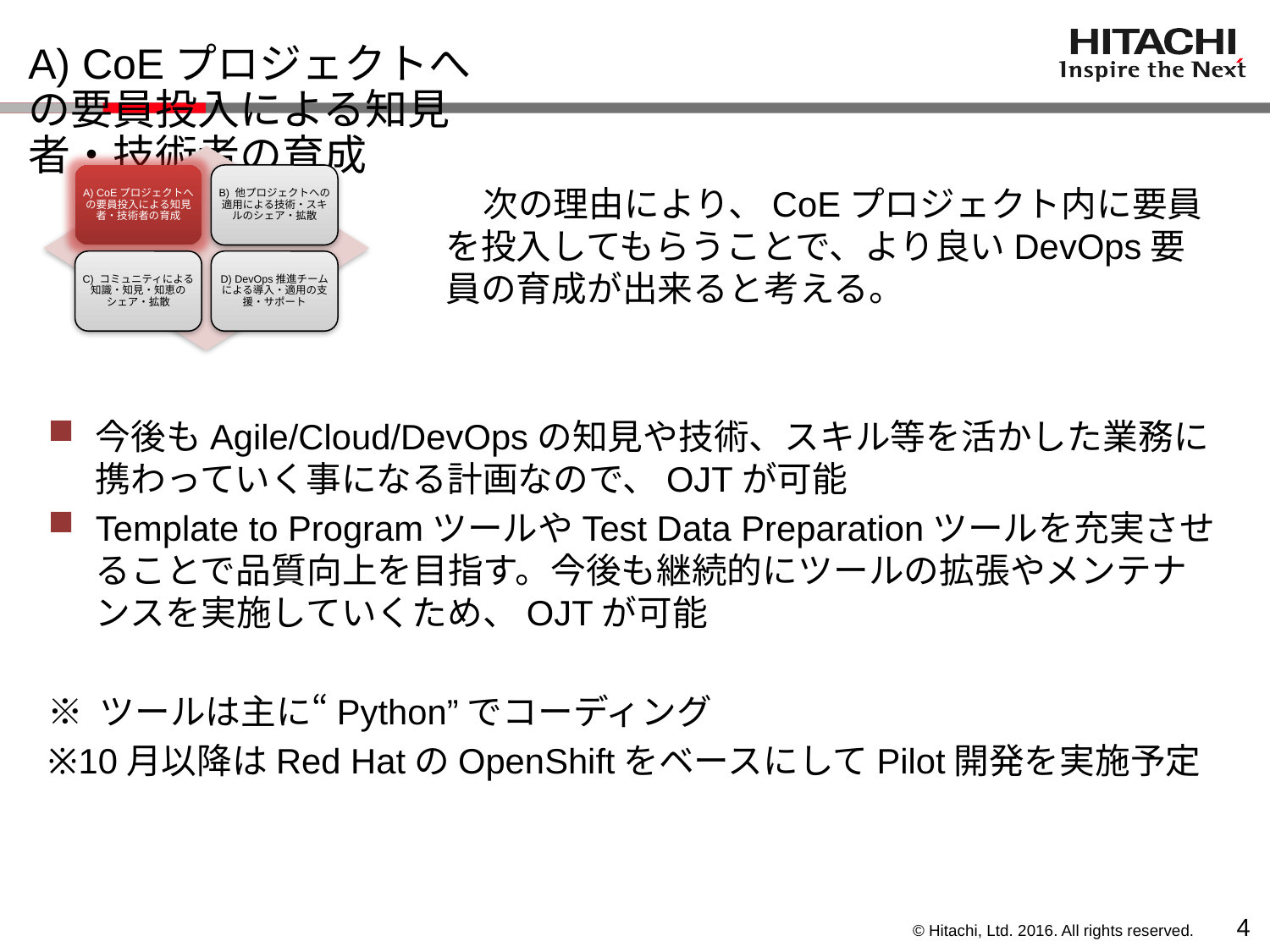

# A) CoEプロジェクトへの要員投入による知見者・技術者の育成
A) CoEプロジェクトへの要員投入による知見者・技術者の育成
B) 他プロジェクトへの適用による技術・スキルのシェア・拡散
C) コミュニティによる知識・知見・知恵のシェア・拡散
D) DevOps推進チームによる導入・適用の支援・サポート
次の理由により、CoEプロジェクト内に要員を投入してもらうことで、より良いDevOps要員の育成が出来ると考える。

今後もAgile/Cloud/DevOpsの知見や技術、スキル等を活かした業務に携わっていく事になる計画なので、OJTが可能
Template to ProgramツールやTest Data Preparationツールを充実させることで品質向上を目指す。今後も継続的にツールの拡張やメンテナンスを実施していくため、OJTが可能

※ ツールは主に“Python”でコーディング
※ 10月以降はRed HatのOpenShiftをベースにしてPilot開発を実施予定
4